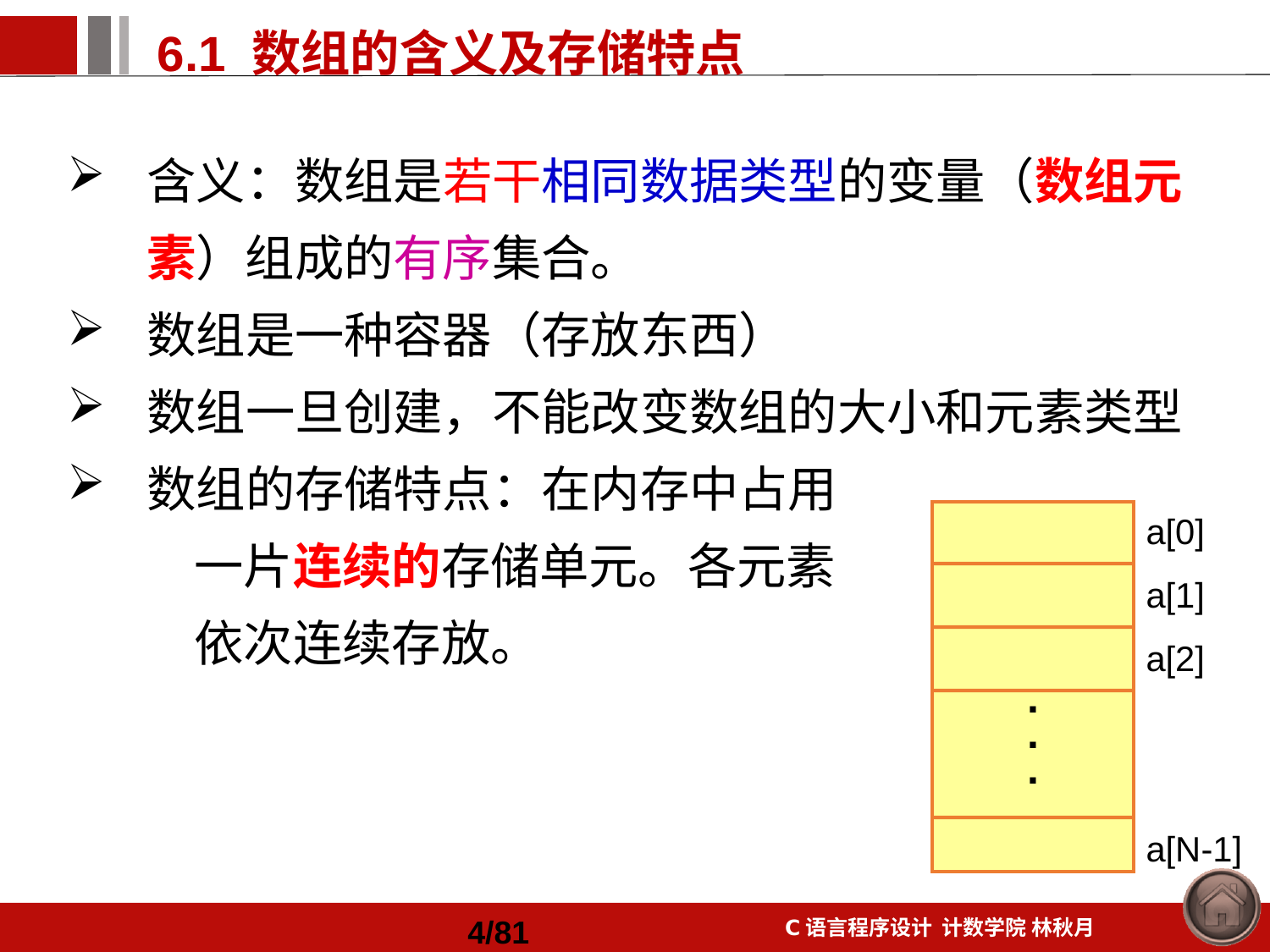

含义：数组是若干相同数据类型的变量（数组元素）组成的有序集合。
数组是一种容器（存放东西）
数组一旦创建，不能改变数组的大小和元素类型
数组的存储特点：在内存中占用
	一片连续的存储单元。各元素
	依次连续存放。
a[0]
a[1]
a[2]

a[N-1]

.
.
.